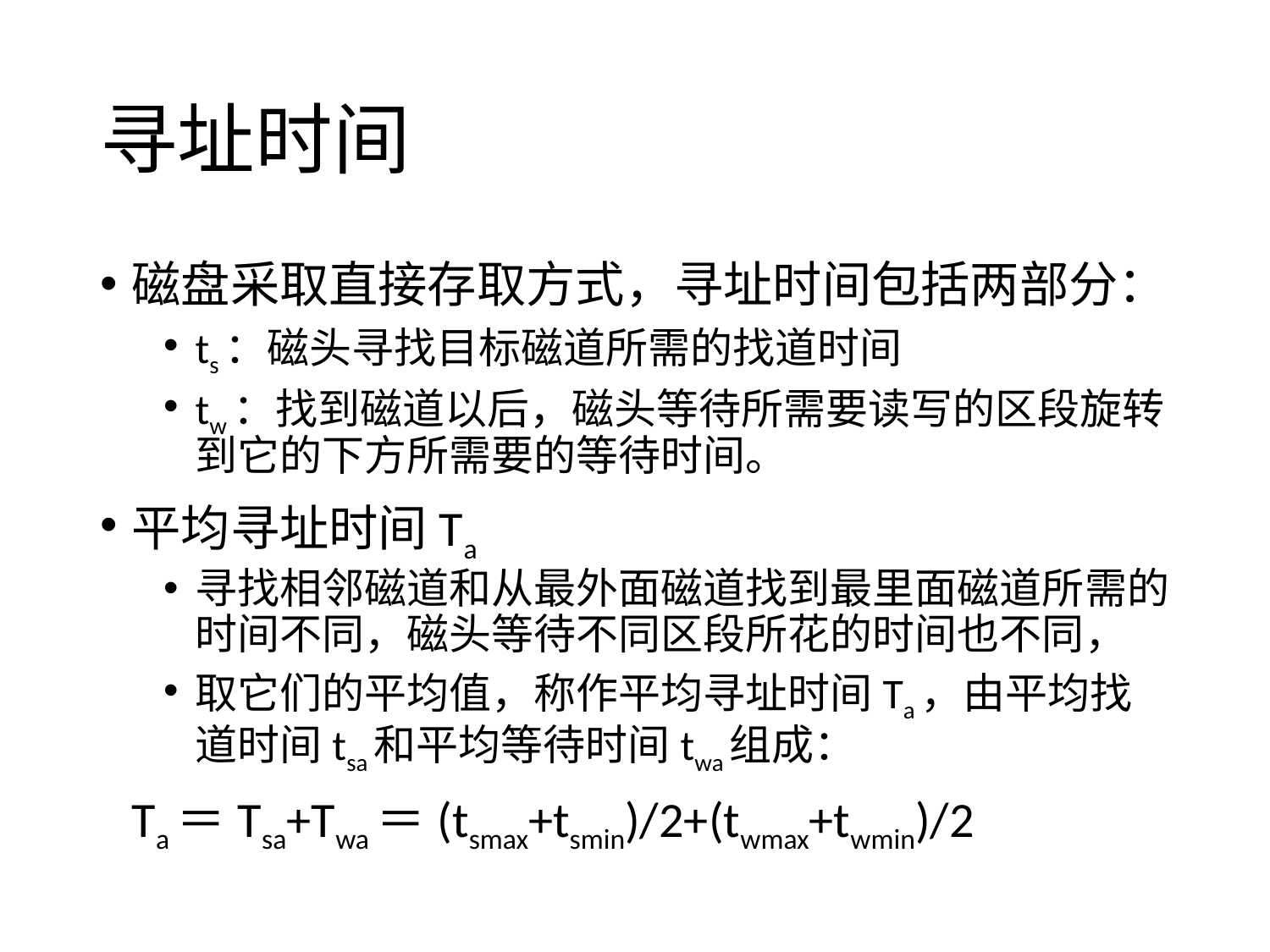

# 寻址时间
磁盘采取直接存取方式，寻址时间包括两部分：
ts：磁头寻找目标磁道所需的找道时间
tw：找到磁道以后，磁头等待所需要读写的区段旋转到它的下方所需要的等待时间。
平均寻址时间Ta
寻找相邻磁道和从最外面磁道找到最里面磁道所需的时间不同，磁头等待不同区段所花的时间也不同，
取它们的平均值，称作平均寻址时间Ta，由平均找道时间tsa和平均等待时间twa组成：
	Ta＝Tsa+Twa＝(tsmax+tsmin)/2+(twmax+twmin)/2